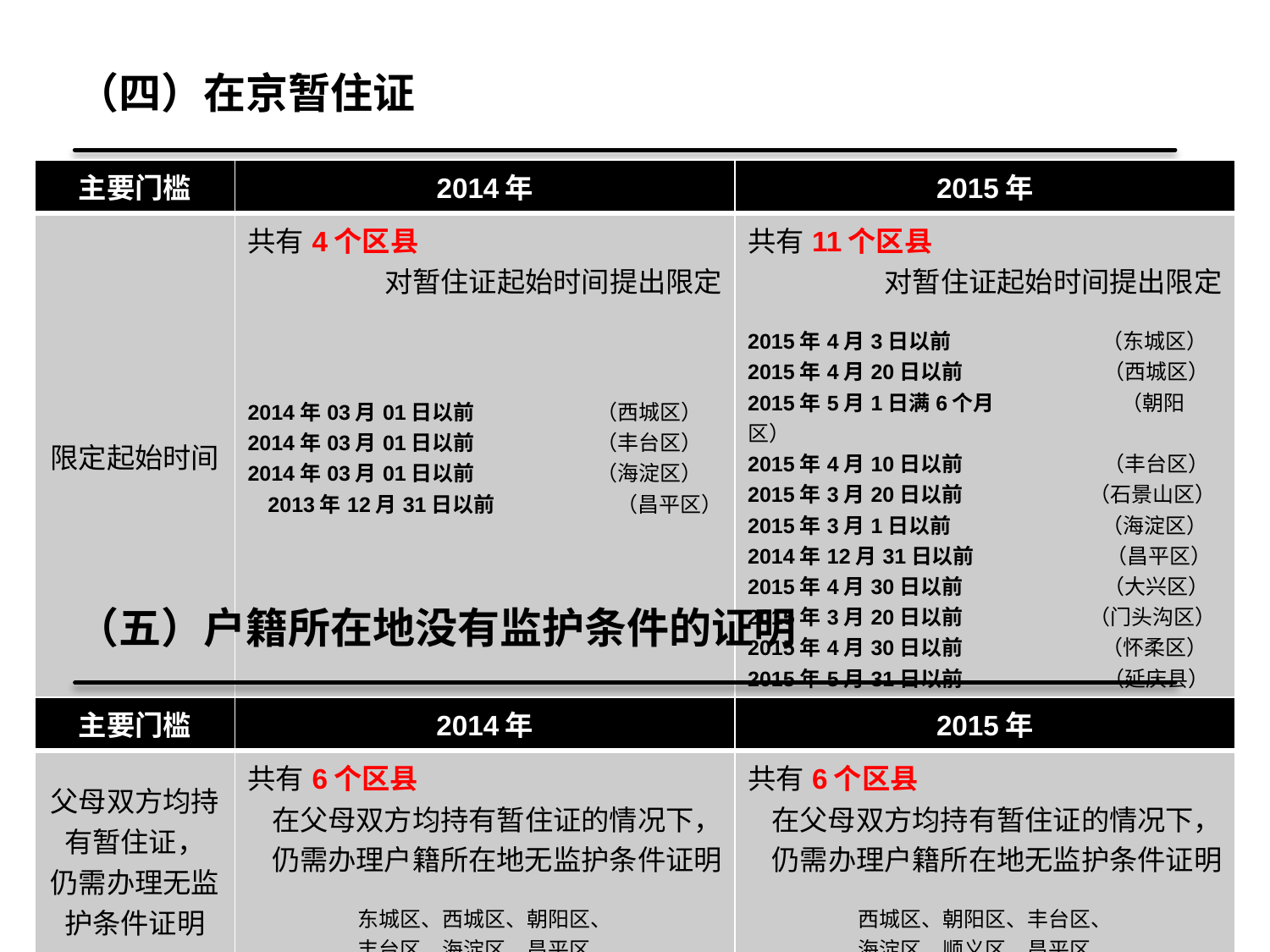

（四）在京暂住证
| 主要门槛 | 2014年 | 2015年 |
| --- | --- | --- |
| 限定起始时间 | 共有4个区县 对暂住证起始时间提出限定 2014年03月01日以前 （西城区） 2014年03月01日以前 （丰台区） 2014年03月01日以前 （海淀区） 2013年12月31日以前 （昌平区） | 共有11个区县 对暂住证起始时间提出限定 2015年4月3日以前 （东城区） 2015年4月20日以前 （西城区） 2015年5月1日满6个月 （朝阳区） 2015年4月10日以前 （丰台区） 2015年3月20日以前 （石景山区） 2015年3月1日以前 （海淀区） 2014年12月31日以前 （昌平区） 2015年4月30日以前 （大兴区） 2015年3月20日以前 （门头沟区） 2015年4月30日以前 （怀柔区） 2015年5月31日以前 （延庆县） |
（五）户籍所在地没有监护条件的证明
| 主要门槛 | 2014年 | 2015年 |
| --- | --- | --- |
| 父母双方均持有暂住证， 仍需办理无监护条件证明 | 共有6个区县 在父母双方均持有暂住证的情况下，仍需办理户籍所在地无监护条件证明 东城区、西城区、朝阳区、 丰台区、海淀区、昌平区。 | 共有6个区县 在父母双方均持有暂住证的情况下，仍需办理户籍所在地无监护条件证明 西城区、朝阳区、丰台区、 海淀区、顺义区、昌平区。 |